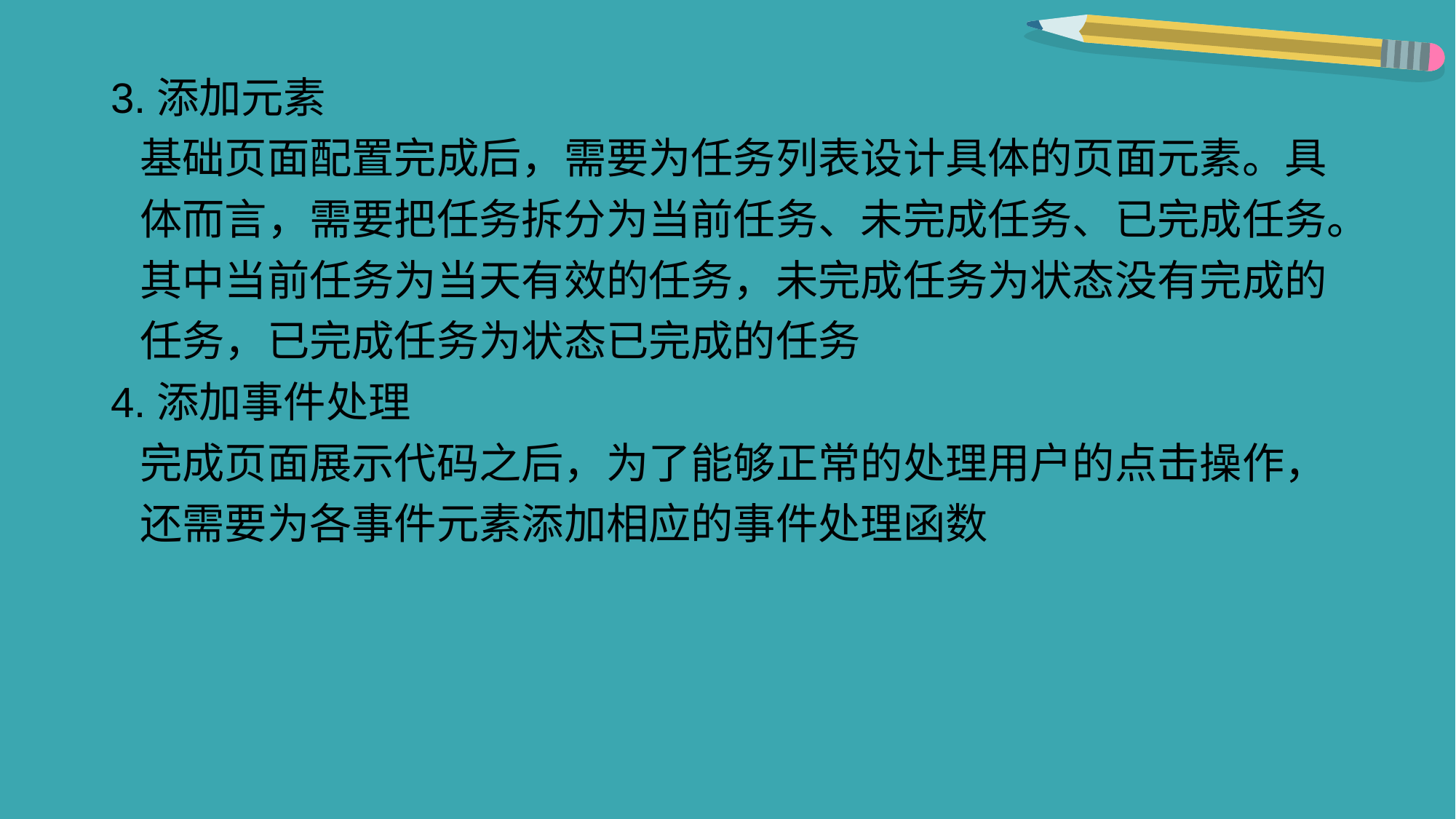

3.添加元素
  基础页面配置完成后，需要为任务列表设计具体的页面元素。具
  体而言，需要把任务拆分为当前任务、未完成任务、已完成任务。
  其中当前任务为当天有效的任务，未完成任务为状态没有完成的
  任务，已完成任务为状态已完成的任务
4.添加事件处理
  完成页面展示代码之后，为了能够正常的处理用户的点击操作，
  还需要为各事件元素添加相应的事件处理函数